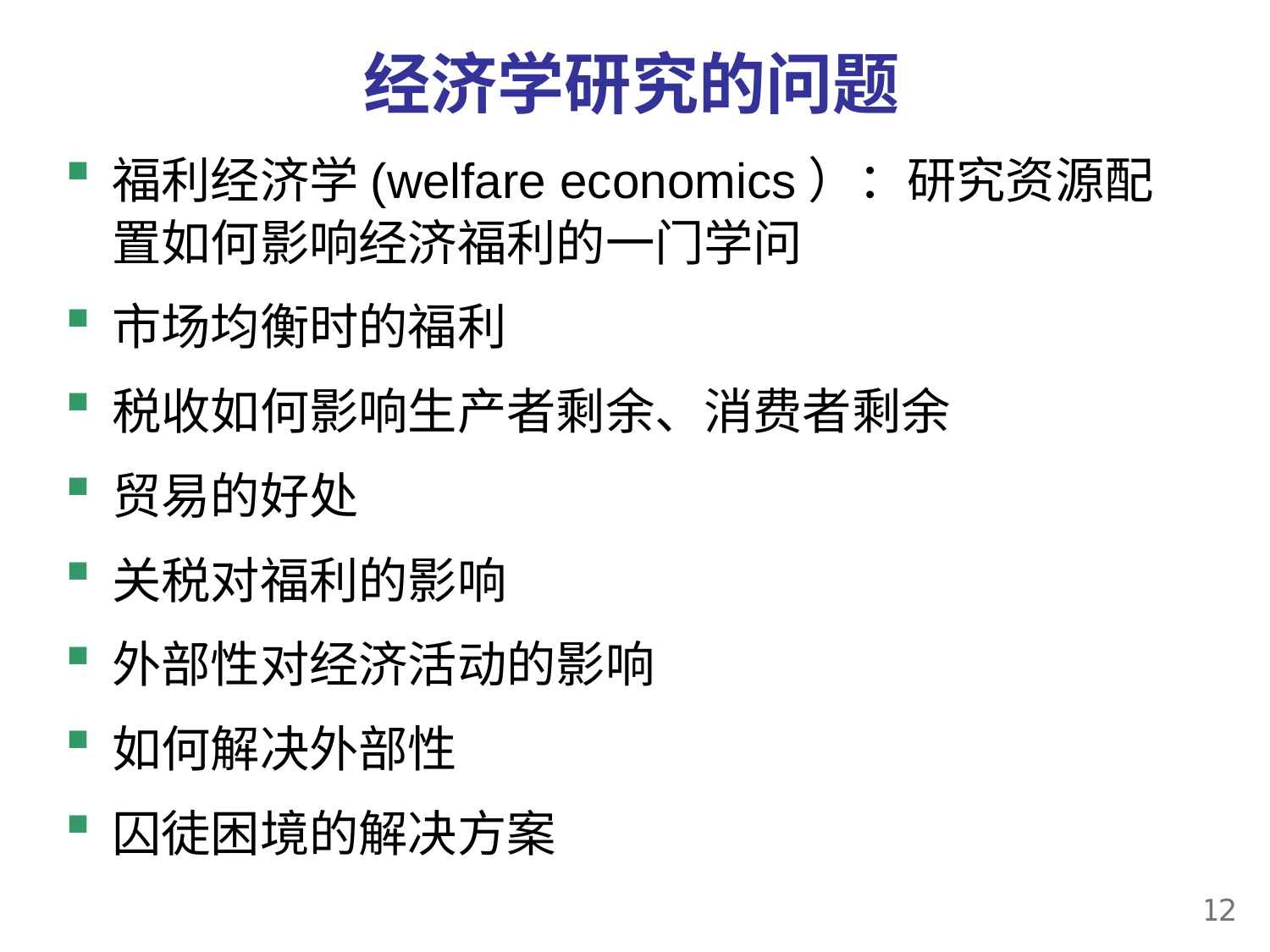

# 经济学研究的问题
福利经济学(welfare economics）：研究资源配置如何影响经济福利的一门学问
市场均衡时的福利
税收如何影响生产者剩余、消费者剩余
贸易的好处
关税对福利的影响
外部性对经济活动的影响
如何解决外部性
囚徒困境的解决方案

12